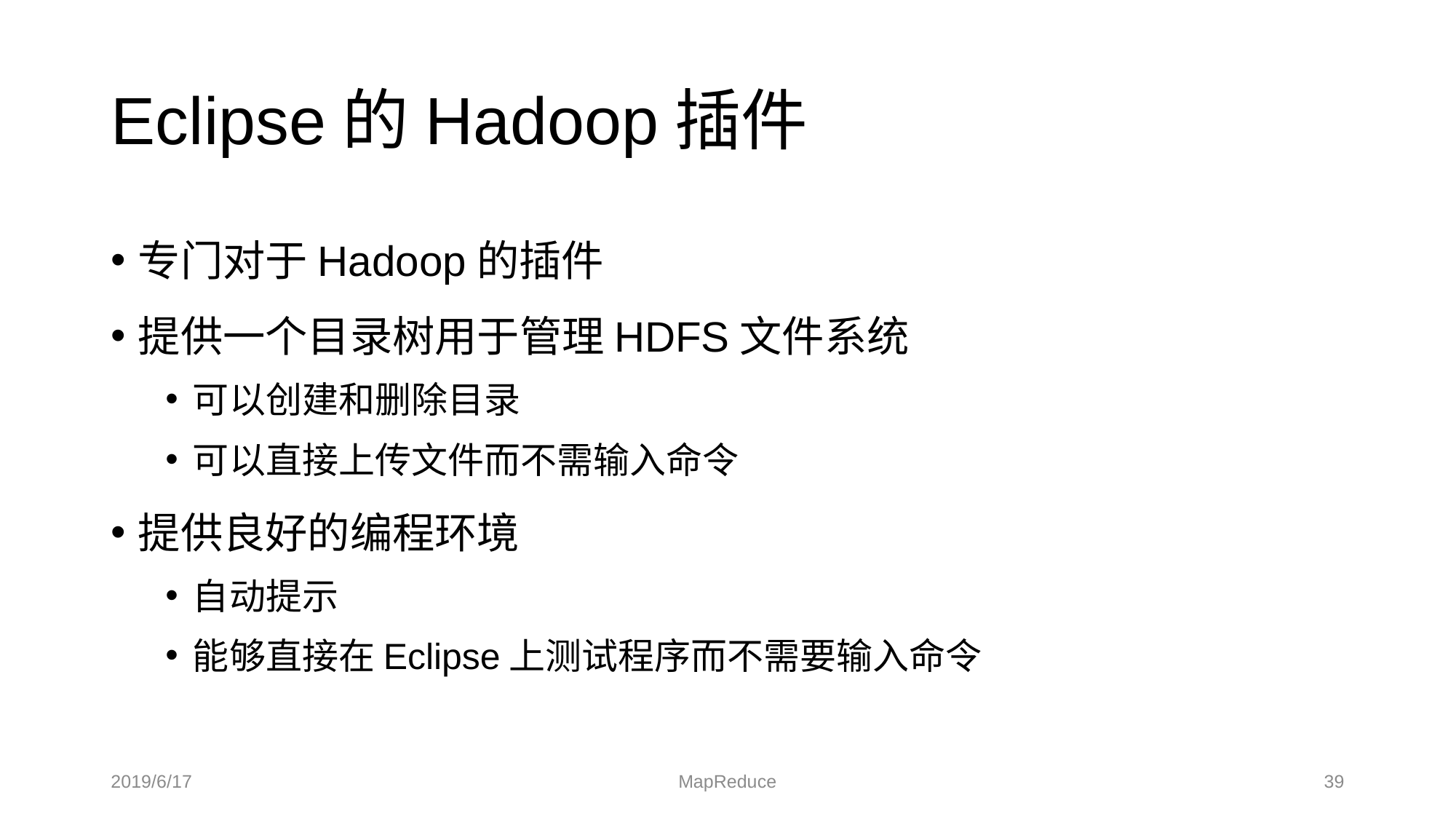

# Eclipse的Hadoop插件
专门对于Hadoop的插件
提供一个目录树用于管理HDFS文件系统
可以创建和删除目录
可以直接上传文件而不需输入命令
提供良好的编程环境
自动提示
能够直接在Eclipse上测试程序而不需要输入命令

2019/6/17
MapReduce
39